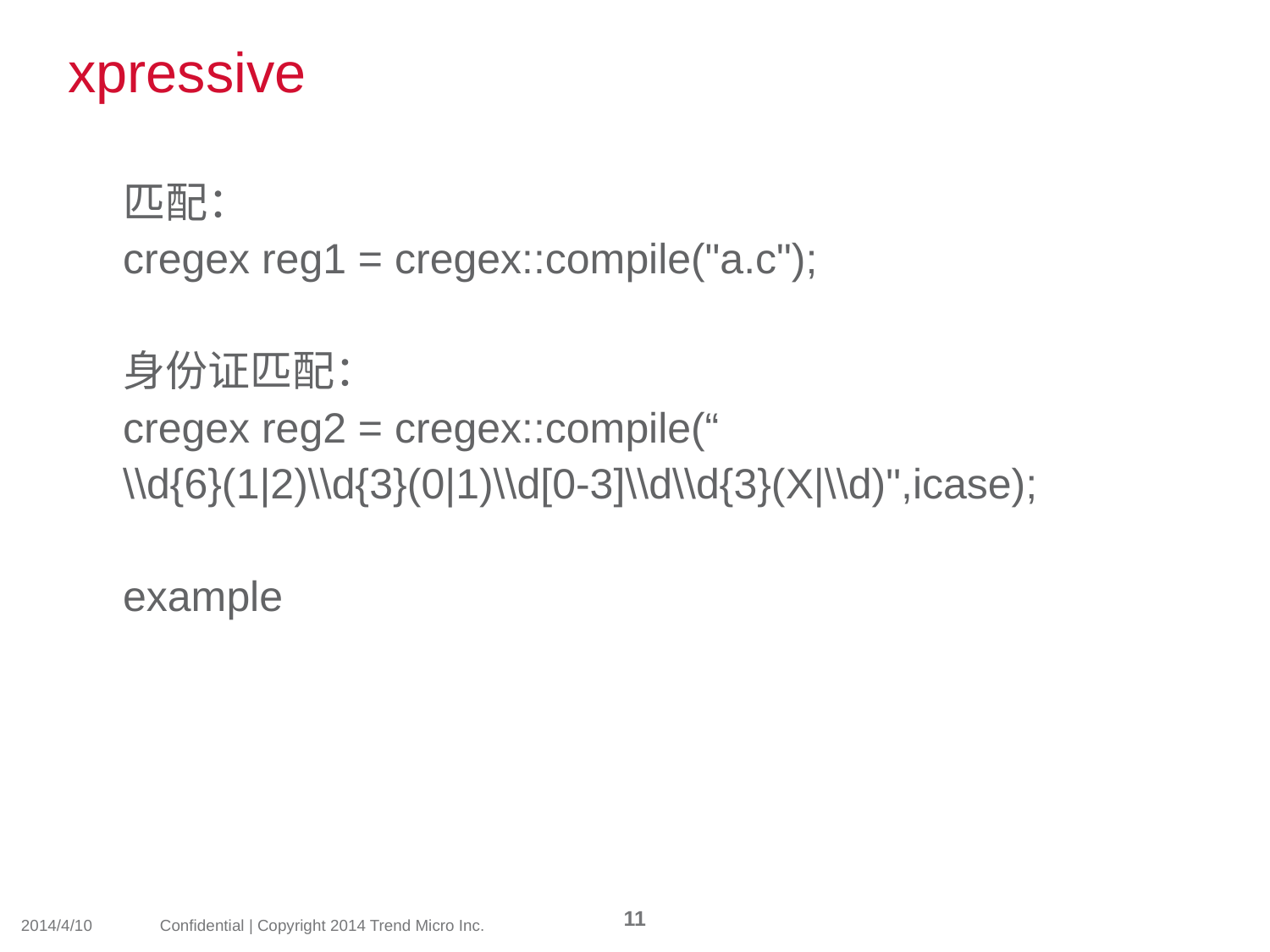

# xpressive
匹配：
cregex reg1 = cregex::compile("a.c");

身份证匹配：
cregex reg2 = cregex::compile(“
\\d{6}(1|2)\\d{3}(0|1)\\d[0-3]\\d\\d{3}(X|\\d)",icase);

example
11
2014/4/10
Confidential | Copyright 2014 Trend Micro Inc.